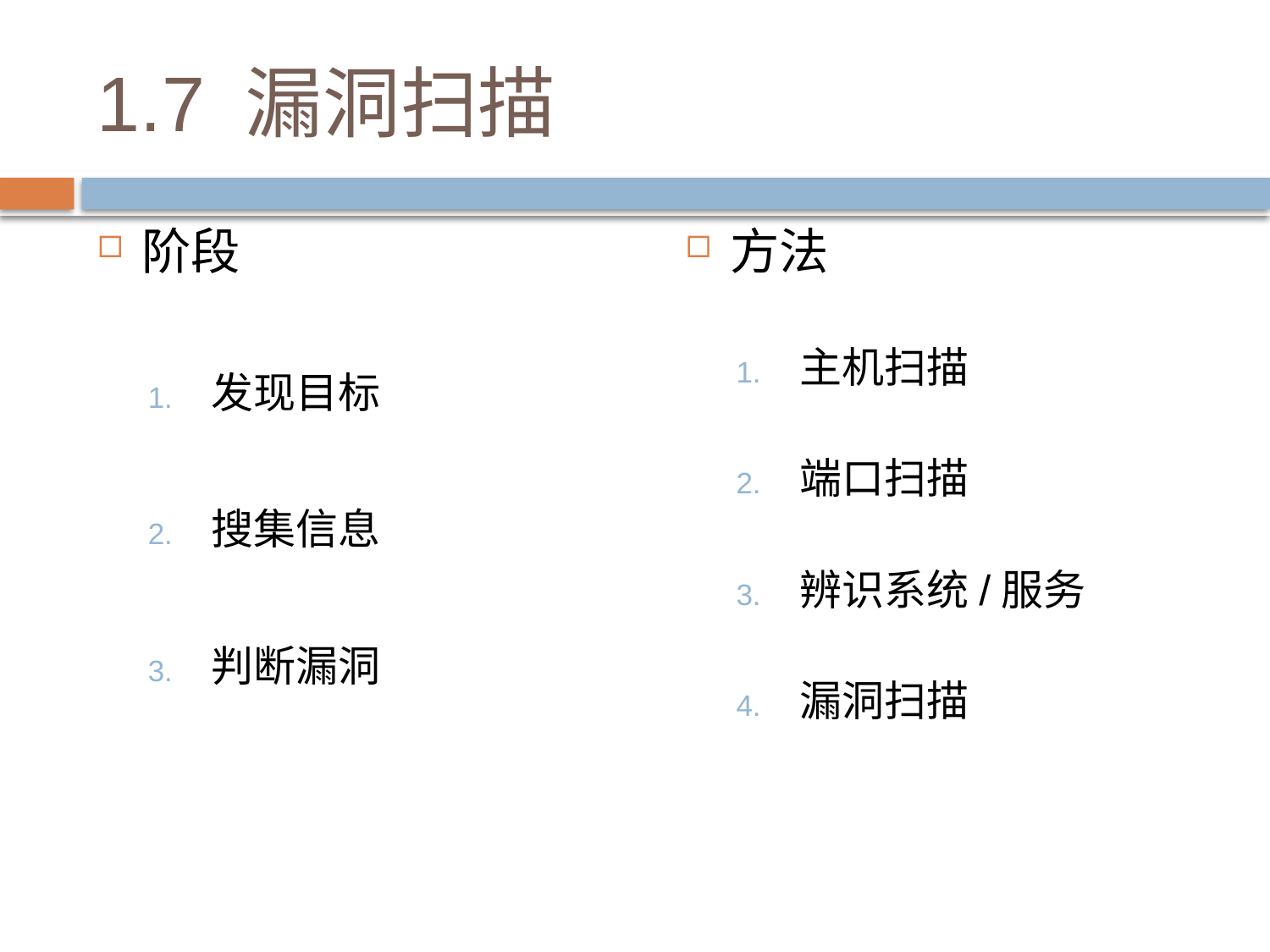

# 1.7 漏洞扫描
阶段
发现目标
搜集信息
判断漏洞
方法
主机扫描
端口扫描
辨识系统/服务
漏洞扫描